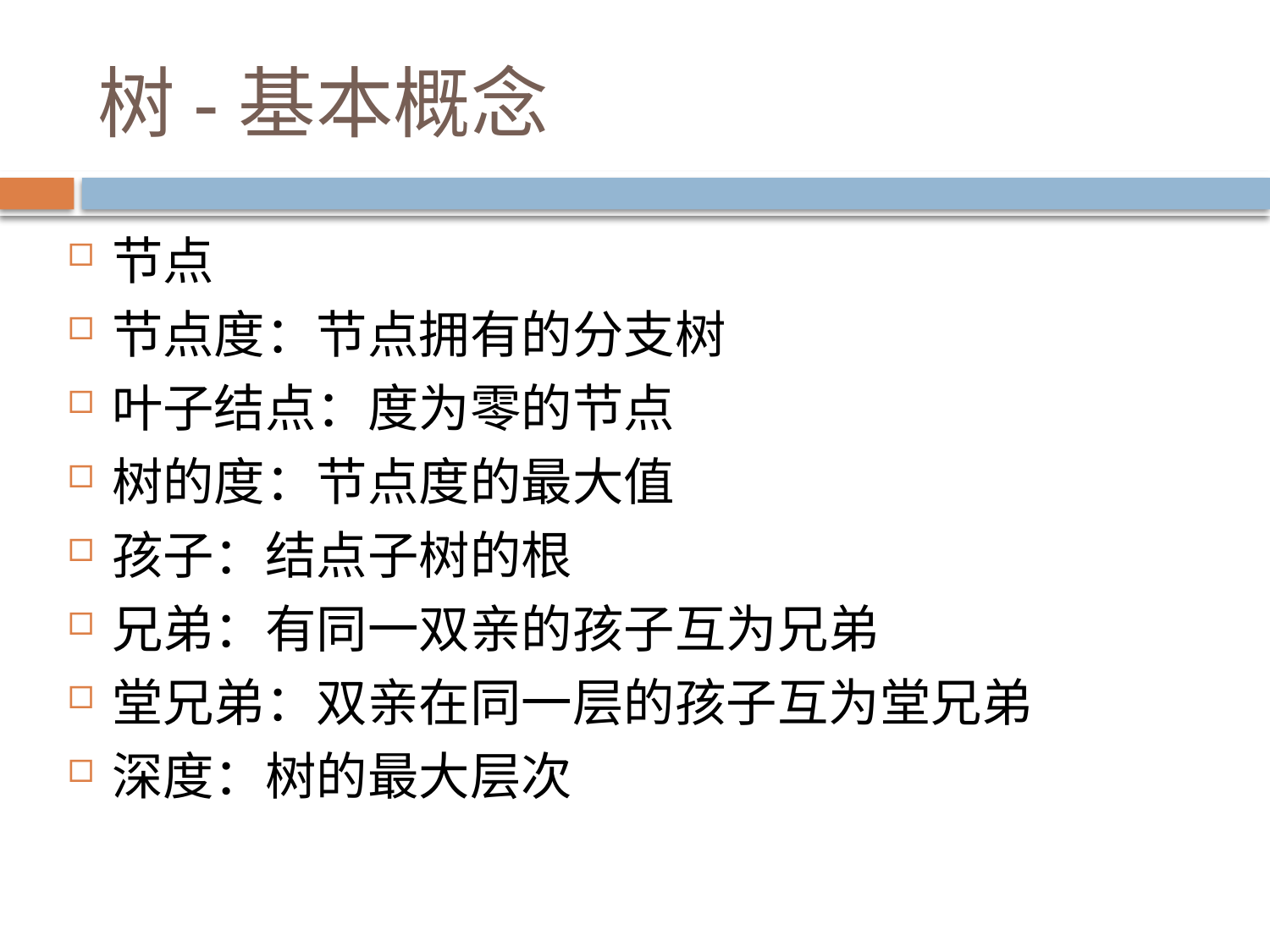

# 树-基本概念
节点
节点度：节点拥有的分支树
叶子结点：度为零的节点
树的度：节点度的最大值
孩子：结点子树的根
兄弟：有同一双亲的孩子互为兄弟
堂兄弟：双亲在同一层的孩子互为堂兄弟
深度：树的最大层次